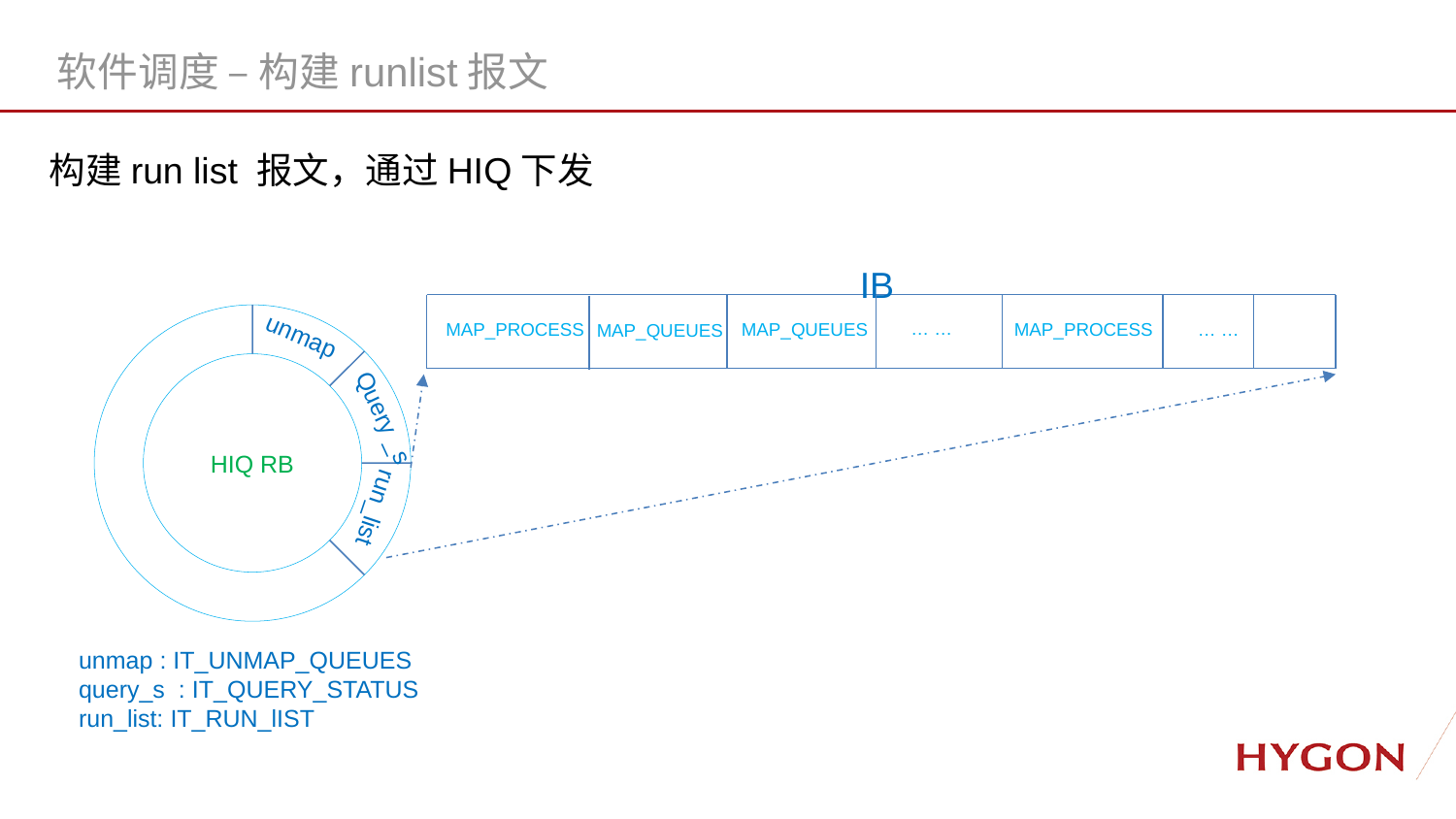

软件调度 – 构建runlist报文
构建run list 报文，通过HIQ下发
1
IB

HIQ RB
unmap
Query _s
run_list
 … …
MAP_PROCESS
MAP_QUEUES
MAP_PROCESS
 … …
MAP_QUEUES
unmap : IT_UNMAP_QUEUES
query_s  : IT_QUERY_STATUS
run_list: IT_RUN_lIST